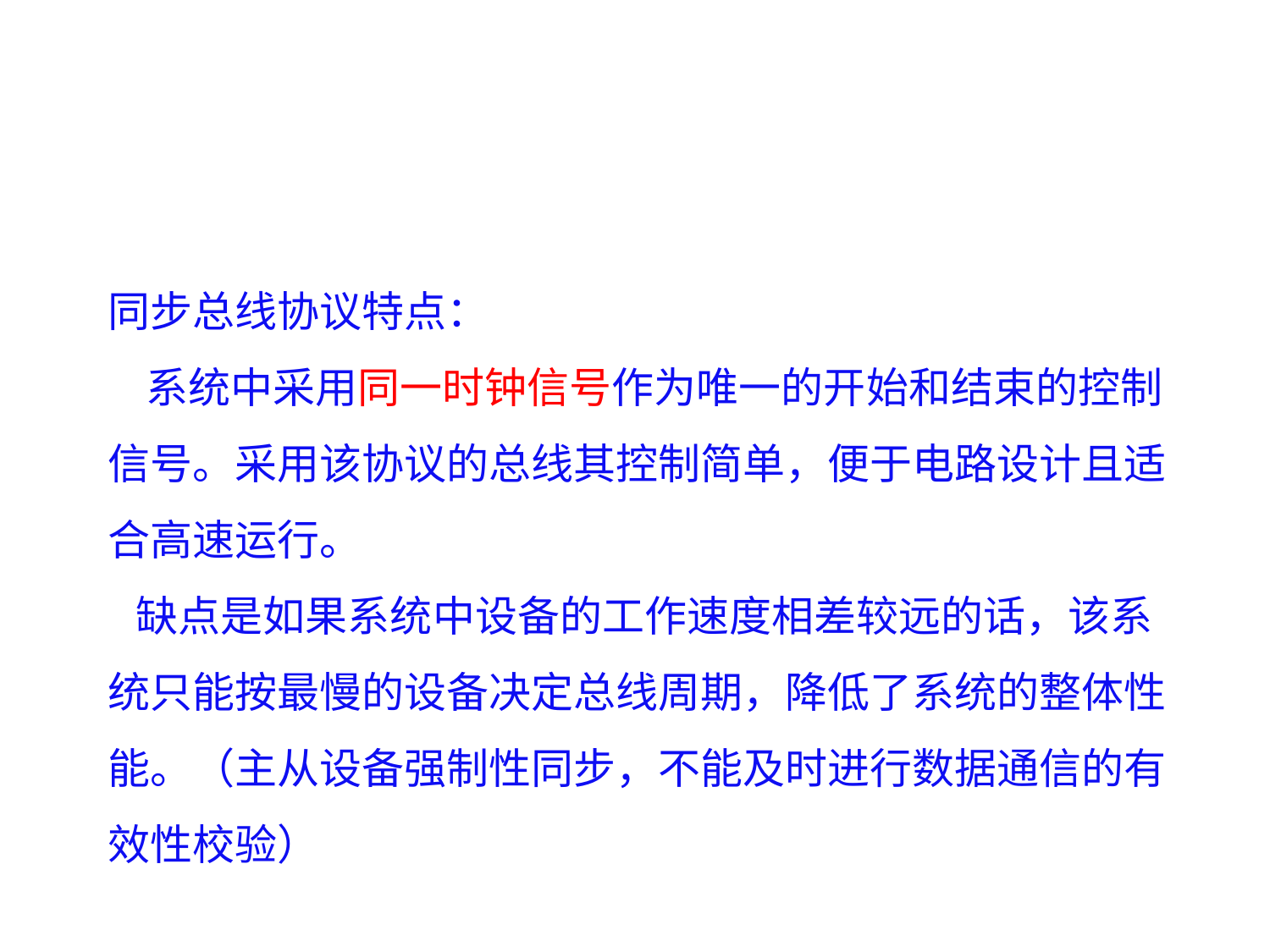

同步总线协议特点：
   系统中采用同一时钟信号作为唯一的开始和结束的控制信号。采用该协议的总线其控制简单，便于电路设计且适合高速运行。
   缺点是如果系统中设备的工作速度相差较远的话，该系统只能按最慢的设备决定总线周期，降低了系统的整体性能。（主从设备强制性同步，不能及时进行数据通信的有效性校验）